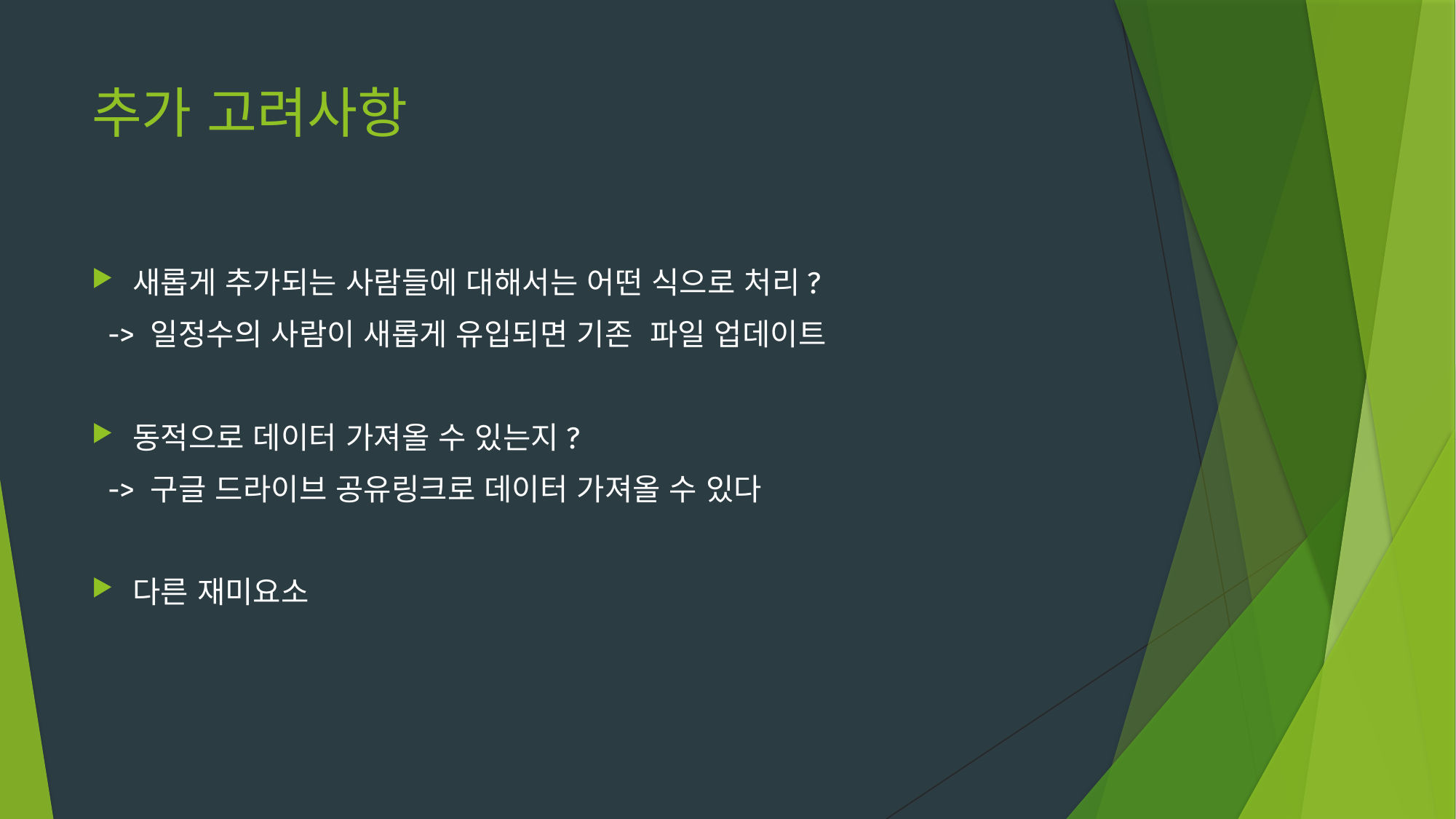

# 추가 고려사항
새롭게 추가되는 사람들에 대해서는 어떤 식으로 처리?
  -> 일정수의 사람이 새롭게 유입되면 기존  파일 업데이트

동적으로 데이터 가져올 수 있는지?
  -> 구글 드라이브 공유링크로 데이터 가져올 수 있다

다른 재미요소